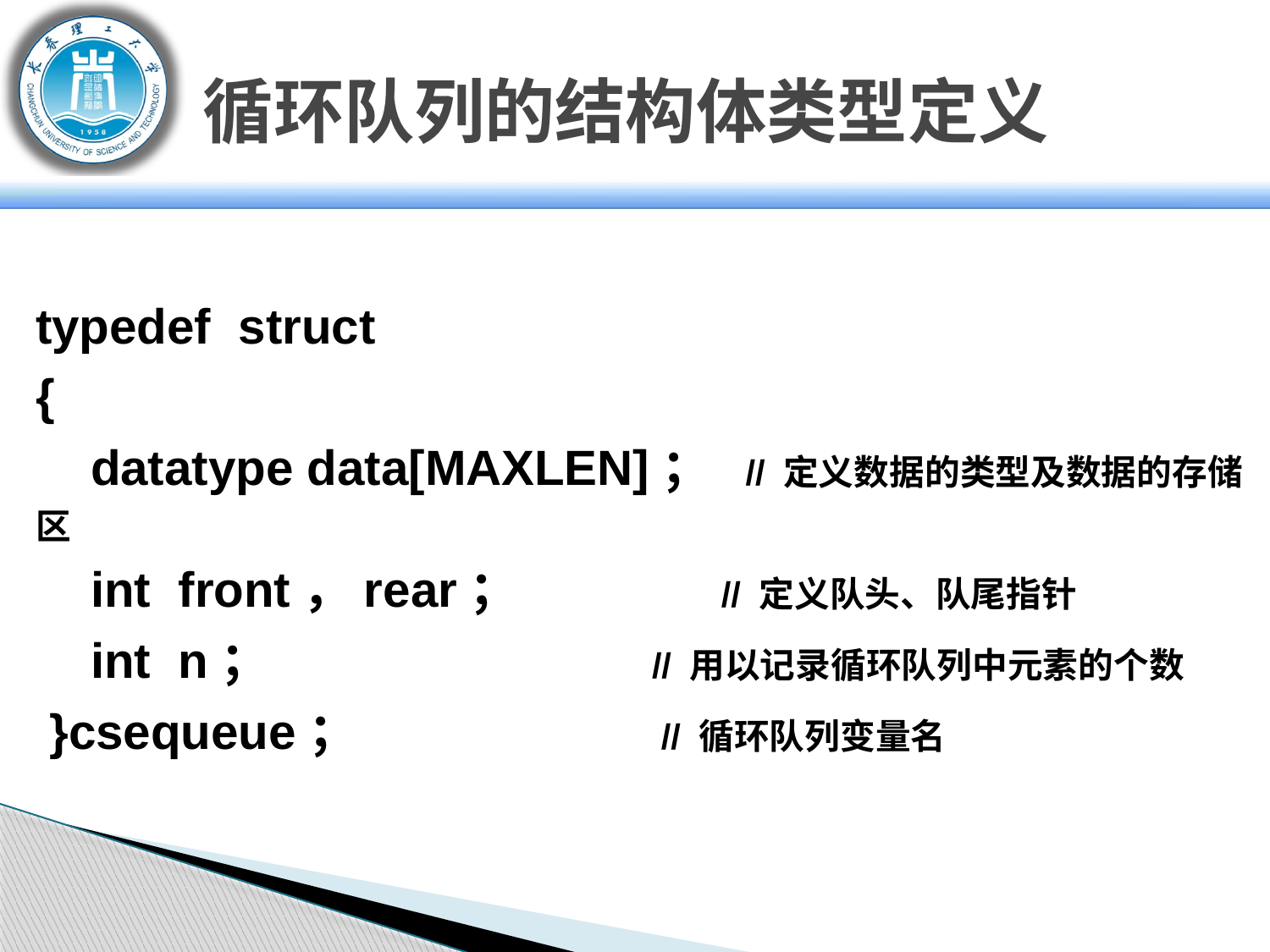

循环队列的结构体类型定义

typedef  struct
{
    datatype data[MAXLEN]；  // 定义数据的类型及数据的存储区
    int  front，rear；                 // 定义队头、队尾指针
    int  n；                                 // 用以记录循环队列中元素的个数
 }csequeue；                          // 循环队列变量名